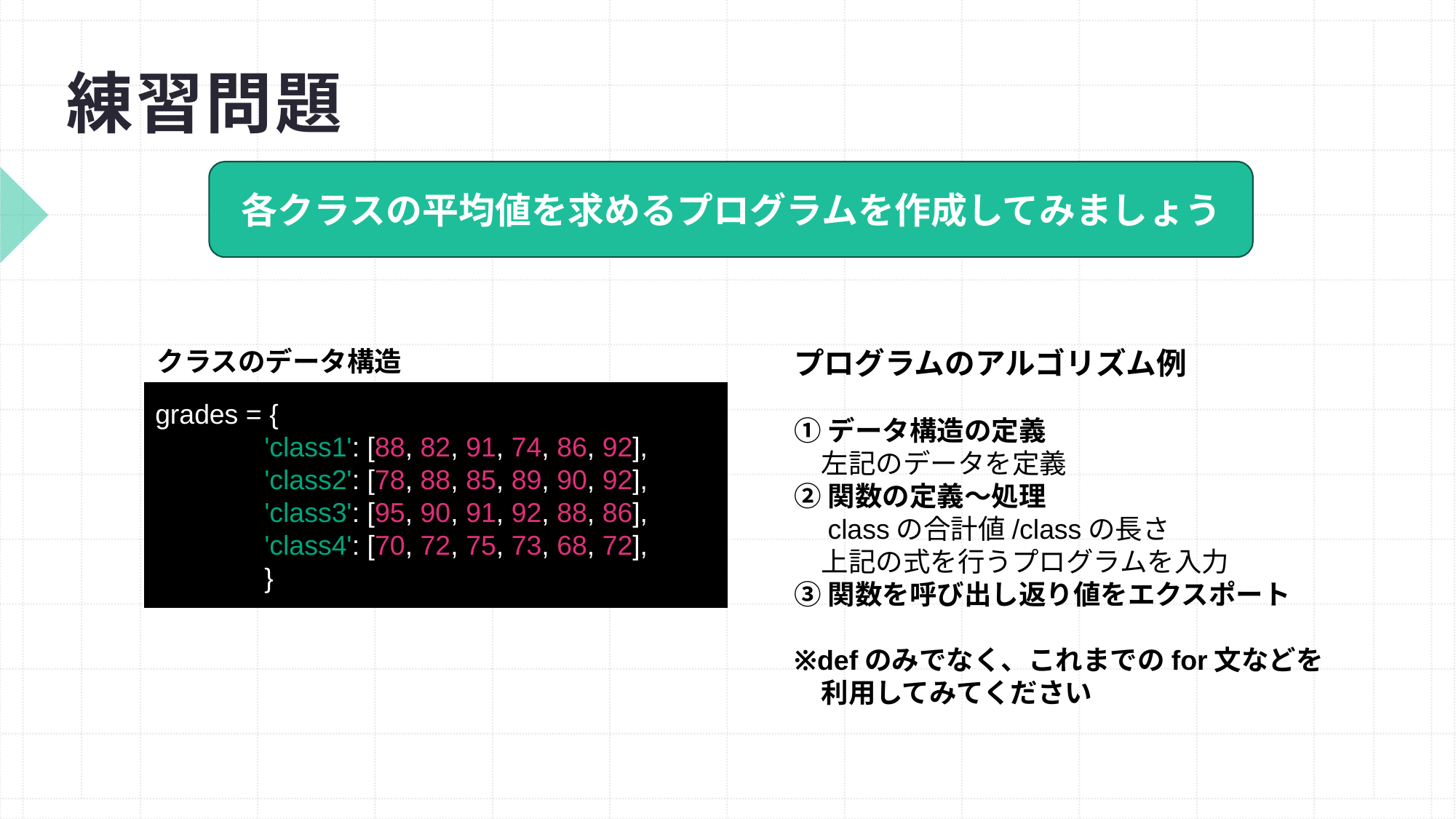

# 練習問題
各クラスの平均値を求めるプログラムを作成してみましょう
クラスのデータ構造
プログラムのアルゴリズム例

①データ構造の定義
　左記のデータを定義
②関数の定義～処理
　classの合計値/classの長さ
　上記の式を行うプログラムを入力
③関数を呼び出し返り値をエクスポート

※defのみでなく、これまでのfor文などを
　利用してみてください

grades = {
	'class1': [88, 82, 91, 74, 86, 92],
	'class2': [78, 88, 85, 89, 90, 92],
	'class3': [95, 90, 91, 92, 88, 86],
	'class4': [70, 72, 75, 73, 68, 72],
	}